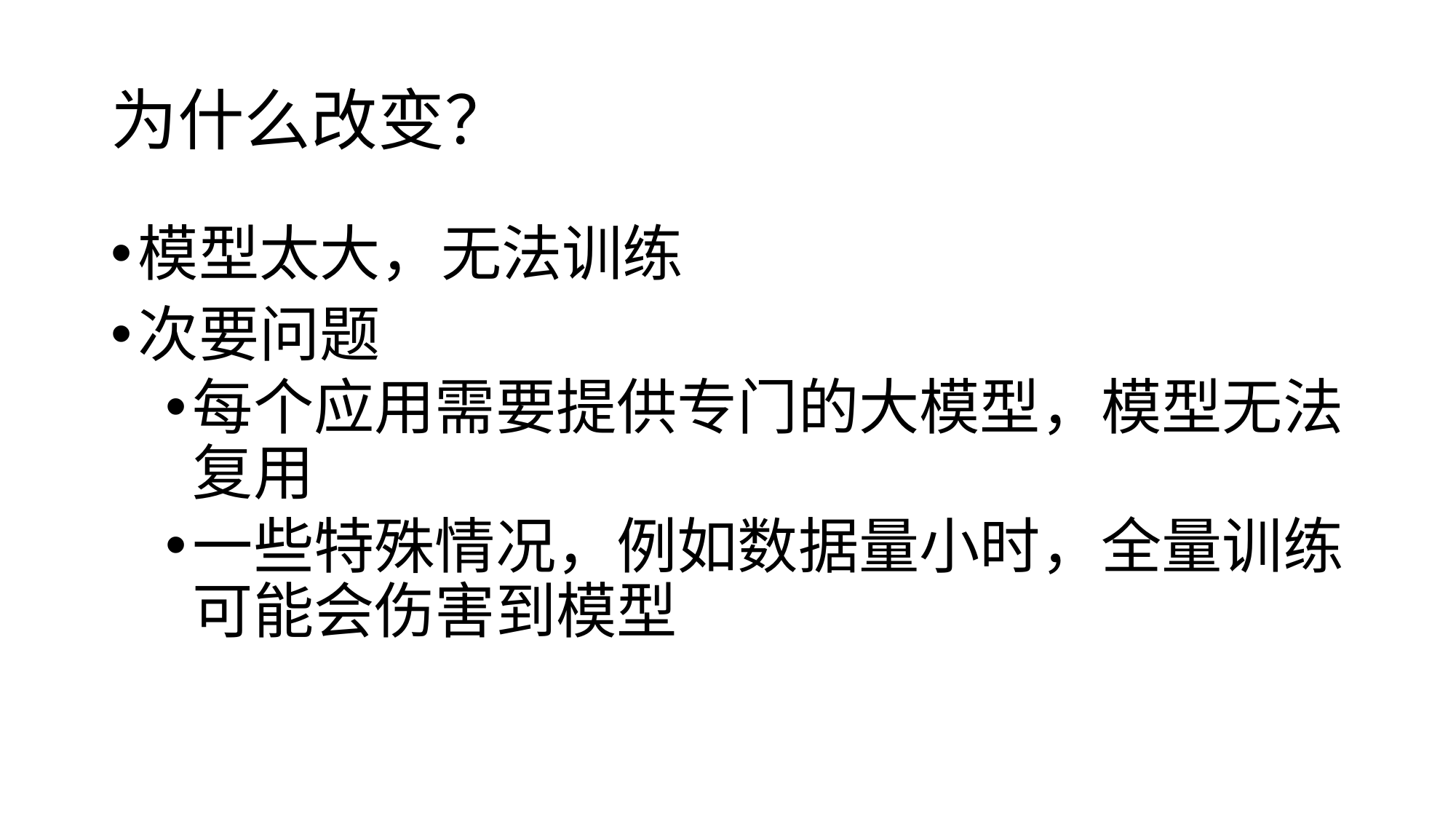

# 为什么改变？
模型太大，无法训练
次要问题
每个应用需要提供专门的大模型，模型无法复用
一些特殊情况，例如数据量小时，全量训练可能会伤害到模型